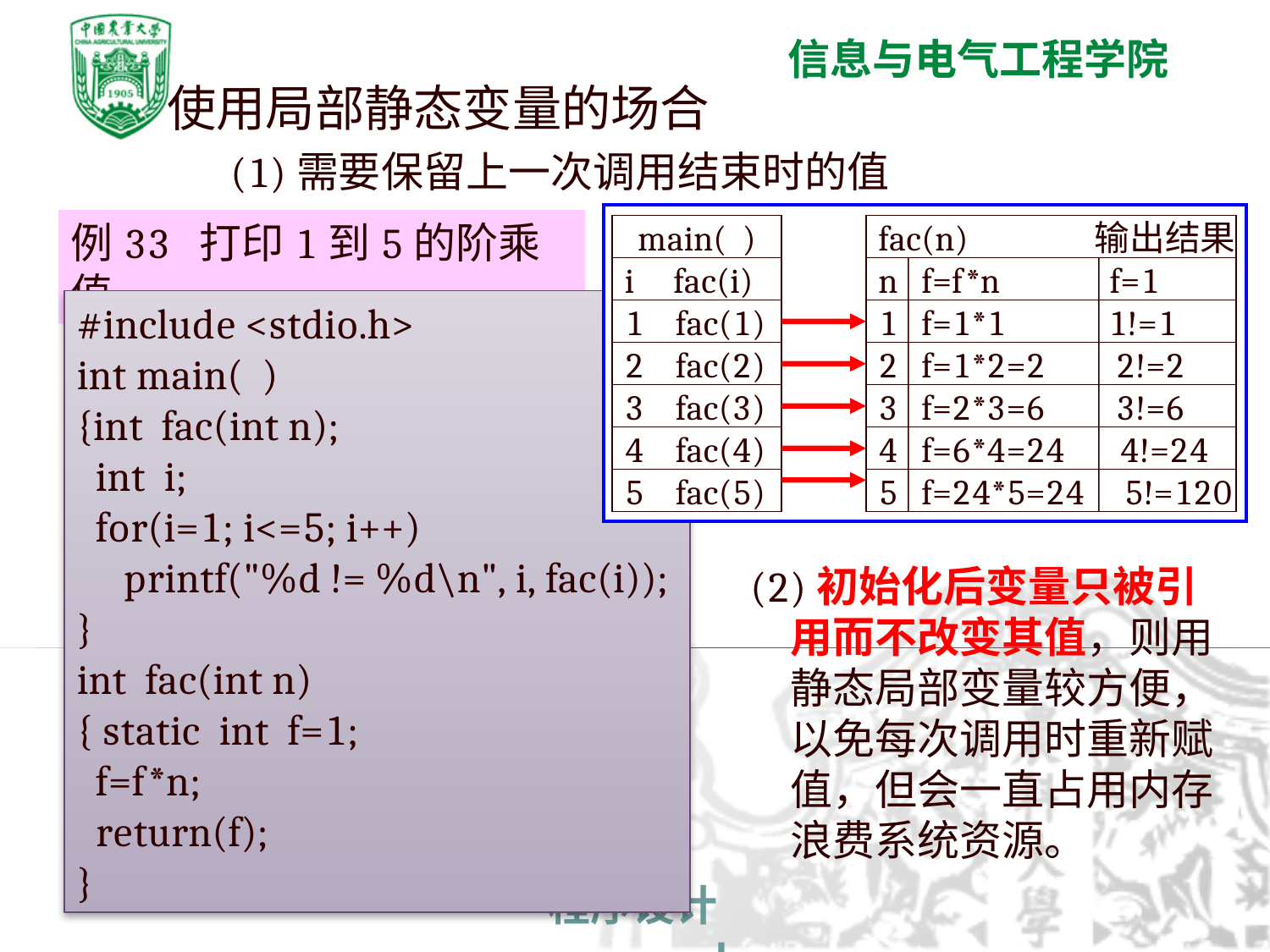

使用局部静态变量的场合
(1)需要保留上一次调用结束时的值

main(  )
i     fac(i)
1    fac(1)
2    fac(2)
3    fac(3)
4    fac(4)
5    fac(5)
fac(n)               输出结果
n   f=f*n              f=1
1   f=1*1             1!=1
2   f=1*2=2         2!=2
3   f=2*3=6         3!=6
4   f=6*4=24       4!=24
5   f=24*5=24     5!=120

例33  打印1到5的阶乘值
#include <stdio.h>
int main(  )
{int  fac(int n);
  int  i;
  for(i=1; i<=5; i++)
     printf("%d != %d\n", i, fac(i));
}
int  fac(int n)
{ static  int  f=1;
  f=f*n;
  return(f);
}
(2)初始化后变量只被引用而不改变其值，则用静态局部变量较方便，以免每次调用时重新赋值，但会一直占用内存浪费系统资源。